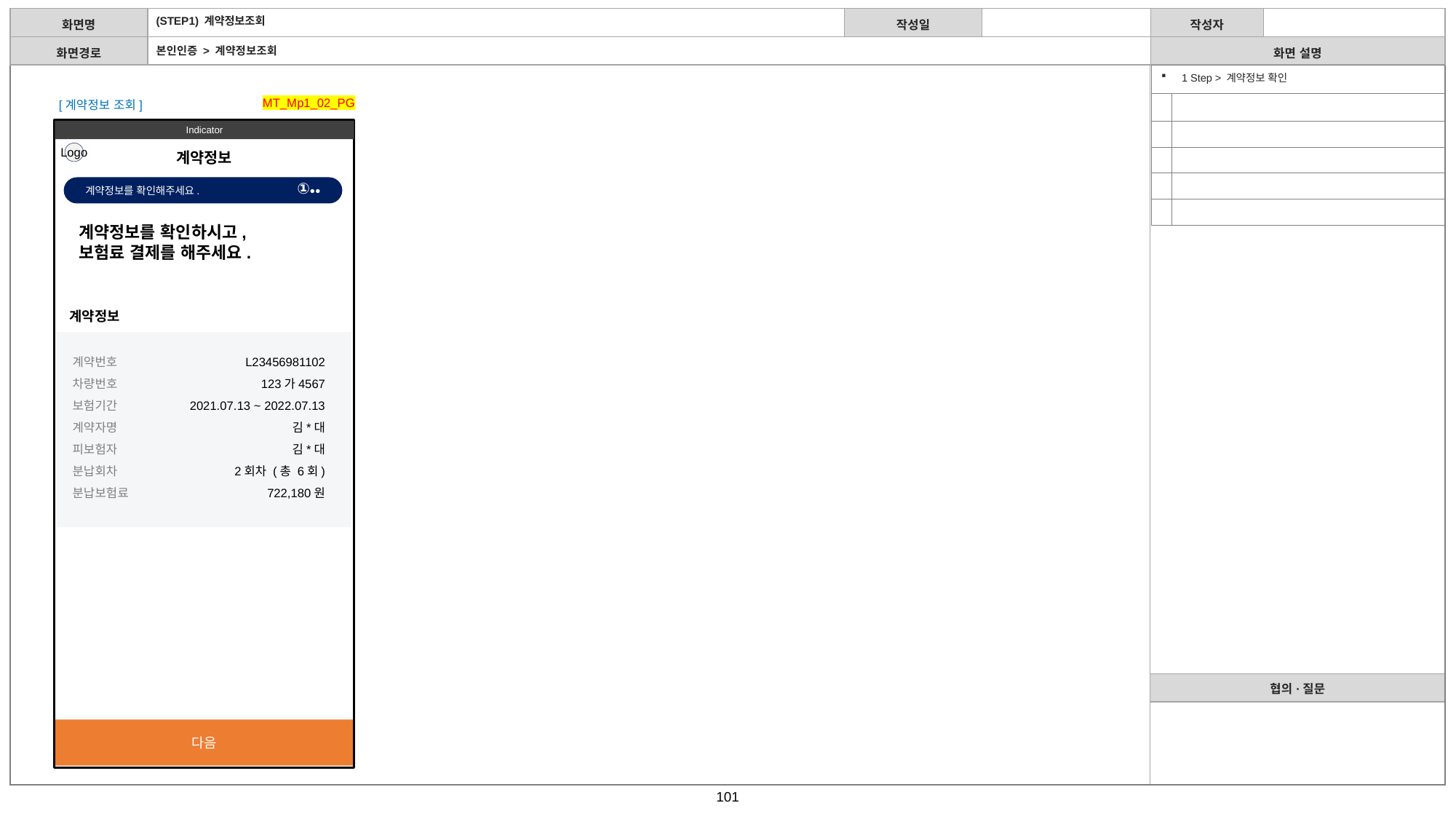

(STEP1) 계약정보조회

본인인증 > 계약정보조회
| 1 Step > 계약정보 확인 |  |
| --- | --- |
|  |  |
|  |  |
|  |  |
|  |  |
|  |  |
MT_Mp1_02_PG
[계약정보 조회]

Indicator
다음
Logo
계약정보

①●●
계약정보를 확인해주세요.
계약정보를 확인하시고,
보험료 결제를 해주세요.
계약정보

계약번호
차량번호
보험기간
계약자명
피보험자
분납회차
분납보험료
L23456981102
123가4567
2021.07.13 ~ 2022.07.13
김*대
김*대
2회차 (총 6회)
722,180원